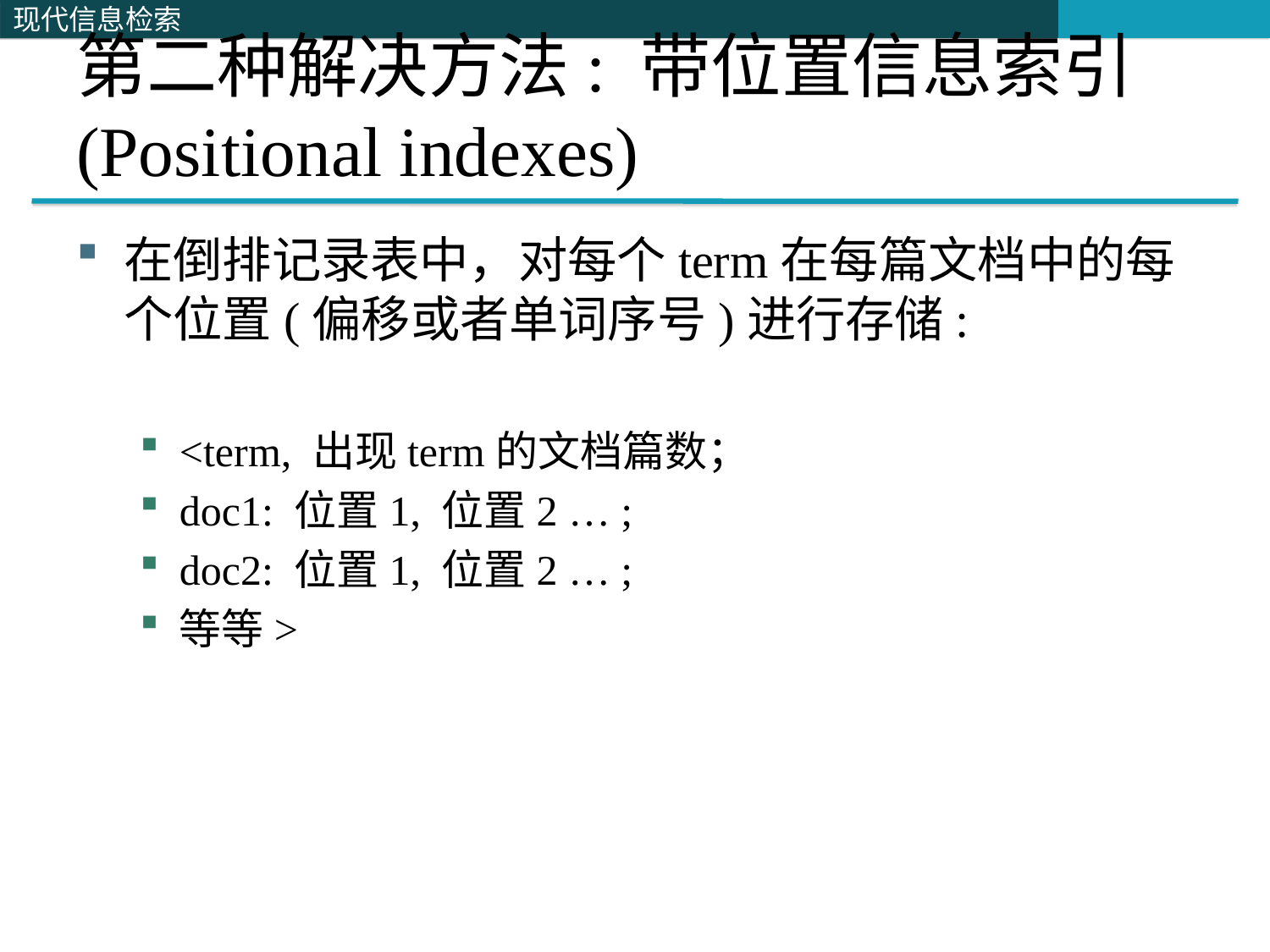

# 第二种解决方法: 带位置信息索引(Positional indexes)
在倒排记录表中，对每个term在每篇文档中的每个位置(偏移或者单词序号)进行存储:

<term, 出现term的文档篇数；
doc1: 位置1, 位置2 … ;
doc2: 位置1, 位置2 … ;
等等>